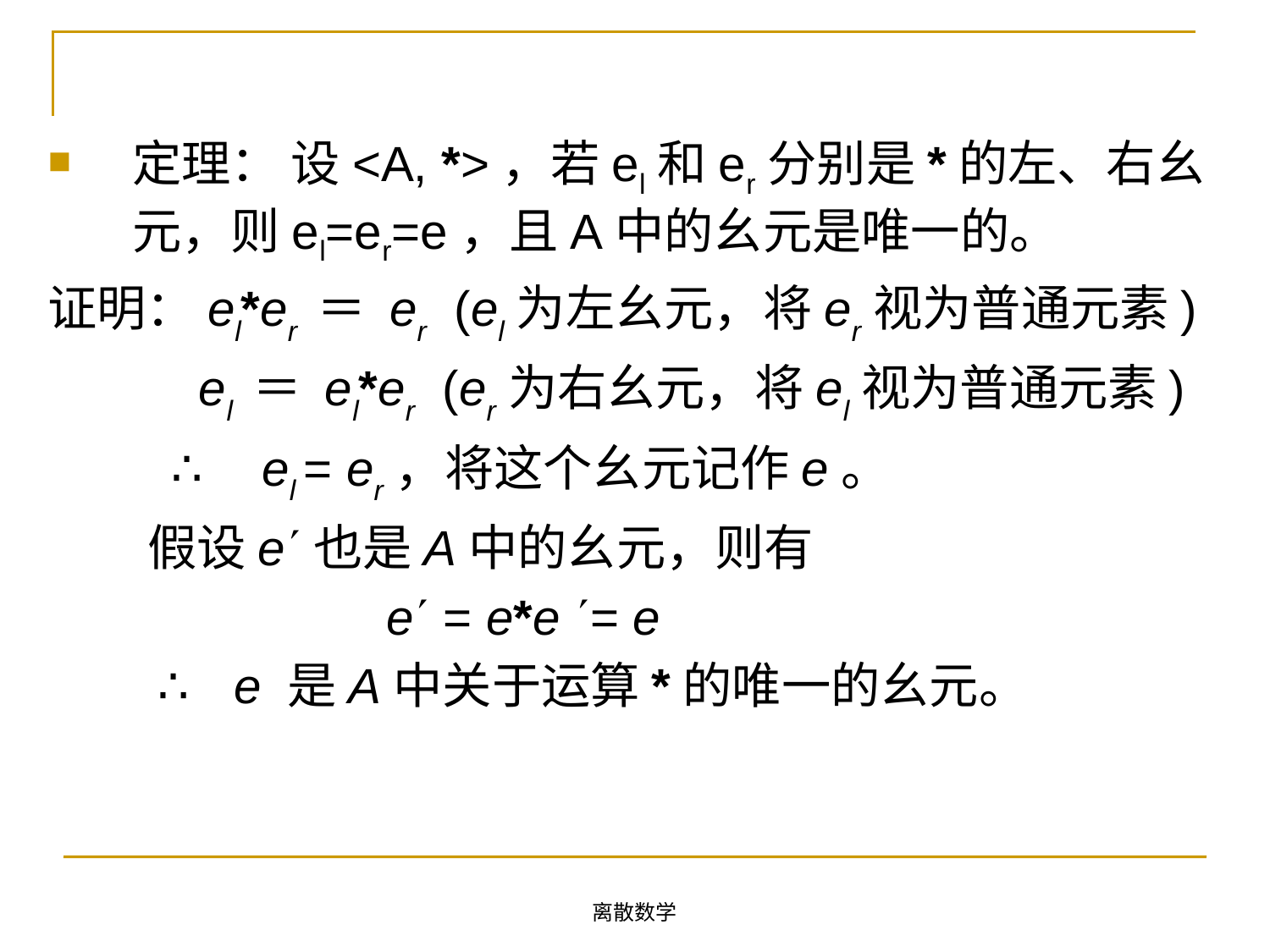

定理： 设<A, *>，若el和er分别是*的左、右幺元，则el=er=e，且A中的幺元是唯一的。
证明：el*er ＝ er  (el为左幺元，将er视为普通元素)
           el ＝ el*er  (er为右幺元，将el视为普通元素)
         ∴   el = er，将这个幺元记作e。
        假设e′也是A中的幺元，则有
 			e′ = e*e ′= e
        ∴  e 是A中关于运算*的唯一的幺元。

30
离散数学